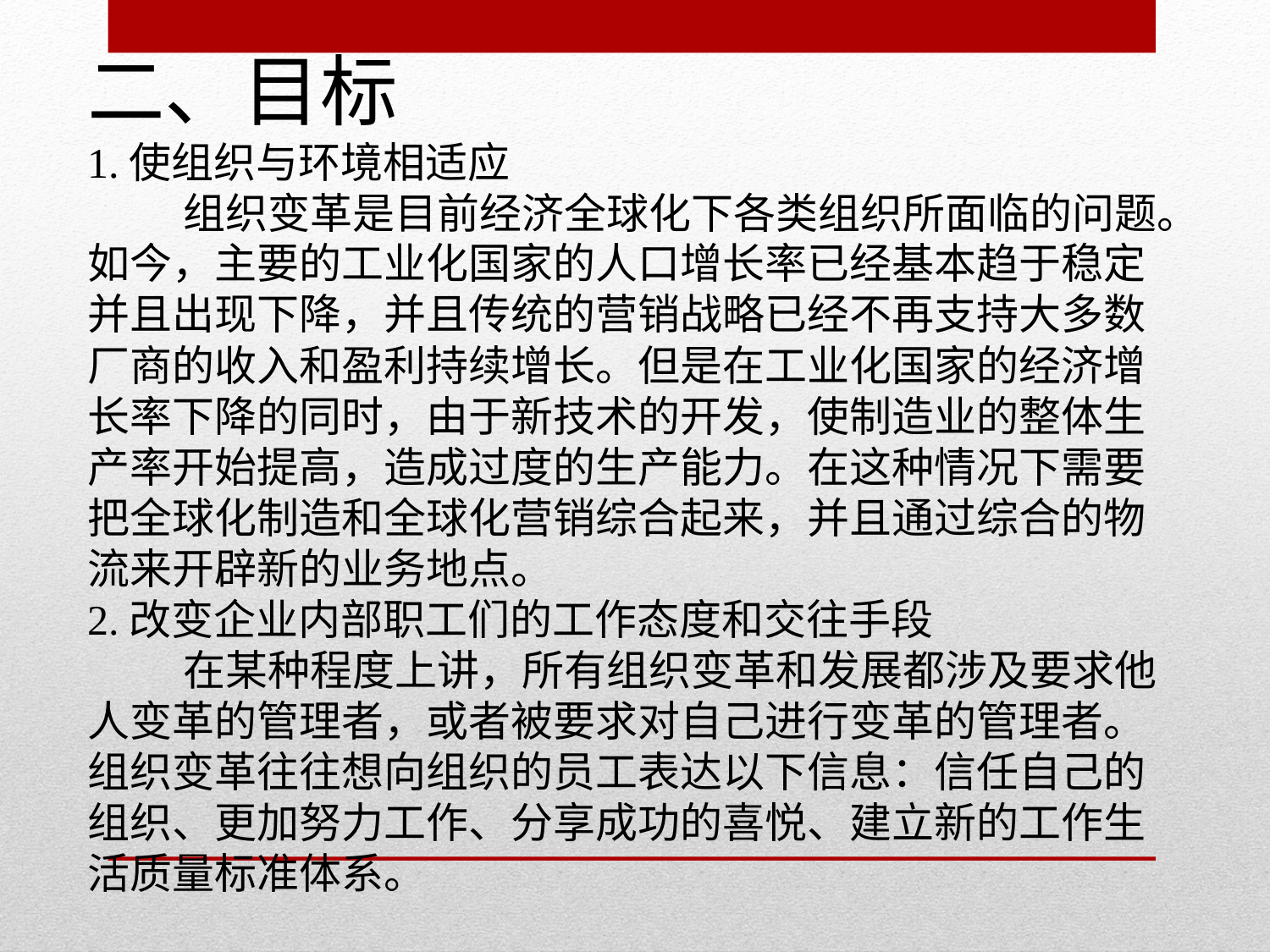

二、目标
1.使组织与环境相适应
         组织变革是目前经济全球化下各类组织所面临的问题。如今，主要的工业化国家的人口增长率已经基本趋于稳定并且出现下降，并且传统的营销战略已经不再支持大多数厂商的收入和盈利持续增长。但是在工业化国家的经济增长率下降的同时，由于新技术的开发，使制造业的整体生产率开始提高，造成过度的生产能力。在这种情况下需要把全球化制造和全球化营销综合起来，并且通过综合的物流来开辟新的业务地点。
2.改变企业内部职工们的工作态度和交往手段
         在某种程度上讲，所有组织变革和发展都涉及要求他人变革的管理者，或者被要求对自己进行变革的管理者。组织变革往往想向组织的员工表达以下信息：信任自己的组织、更加努力工作、分享成功的喜悦、建立新的工作生活质量标准体系。